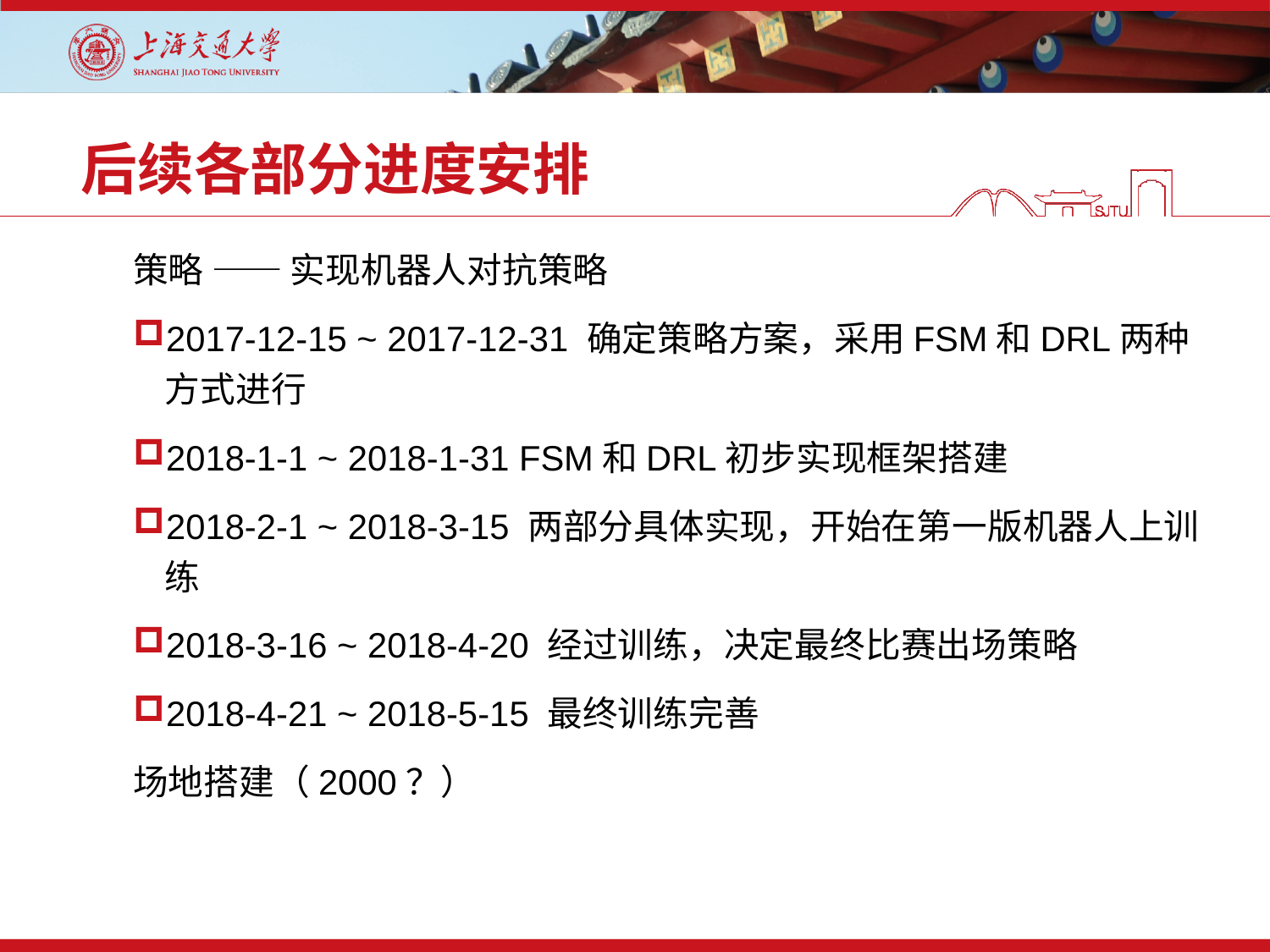

# 后续各部分进度安排
策略 —— 实现机器人对抗策略
2017-12-15 ~ 2017-12-31 确定策略方案，采用FSM和DRL两种方式进行
2018-1-1 ~ 2018-1-31 FSM和DRL初步实现框架搭建
2018-2-1 ~ 2018-3-15 两部分具体实现，开始在第一版机器人上训练
2018-3-16 ~ 2018-4-20 经过训练，决定最终比赛出场策略
2018-4-21 ~ 2018-5-15 最终训练完善
场地搭建（2000？）